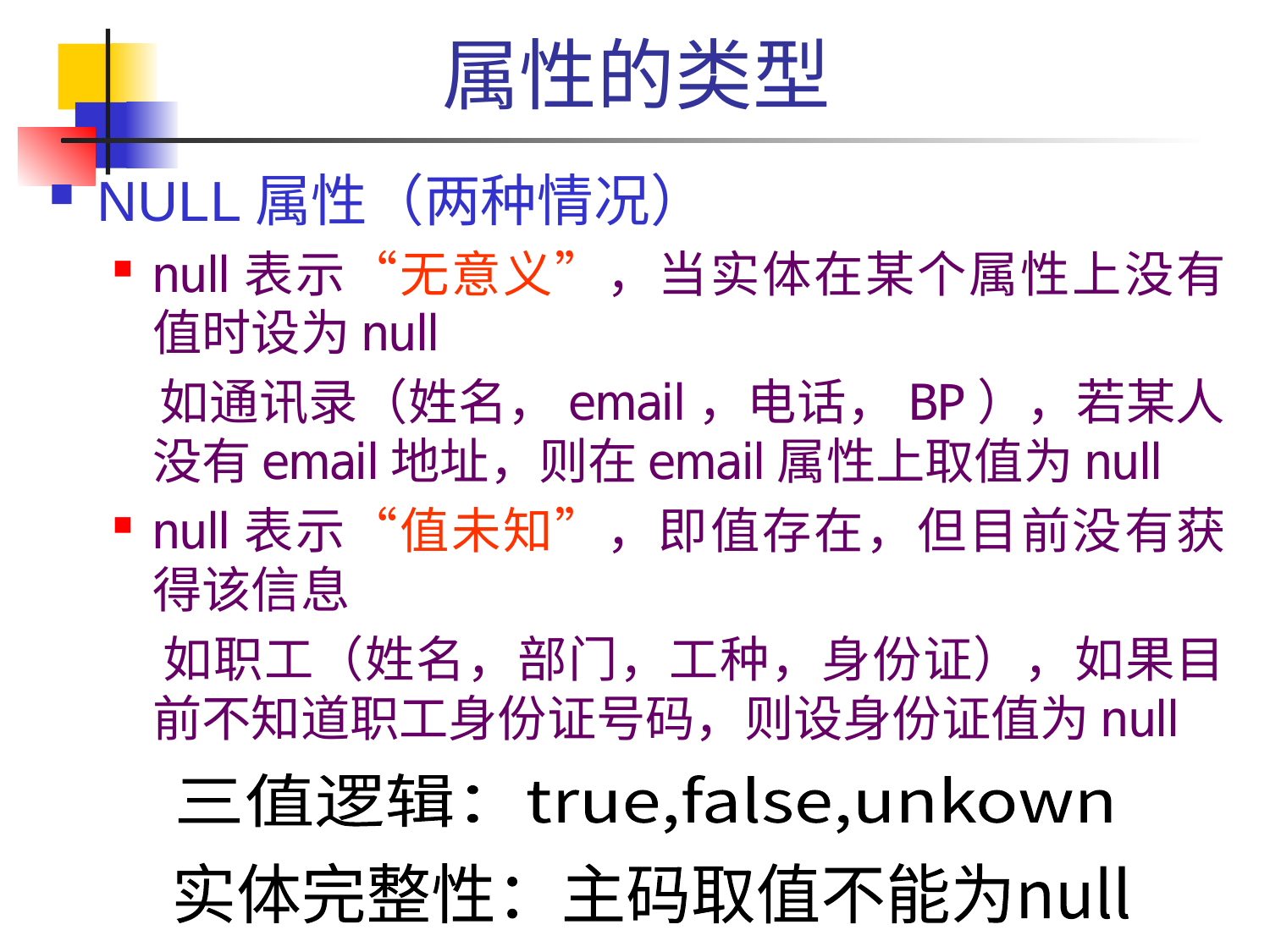

# 属性的类型
NULL属性（两种情况）
null表示“无意义”，当实体在某个属性上没有值时设为null
   如通讯录（姓名，email，电话，BP），若某人没有email地址，则在email属性上取值为null
null表示“值未知”，即值存在，但目前没有获得该信息
   如职工（姓名，部门，工种，身份证），如果目前不知道职工身份证号码，则设身份证值为null
三值逻辑：true,false,unkown
实体完整性：主码取值不能为null